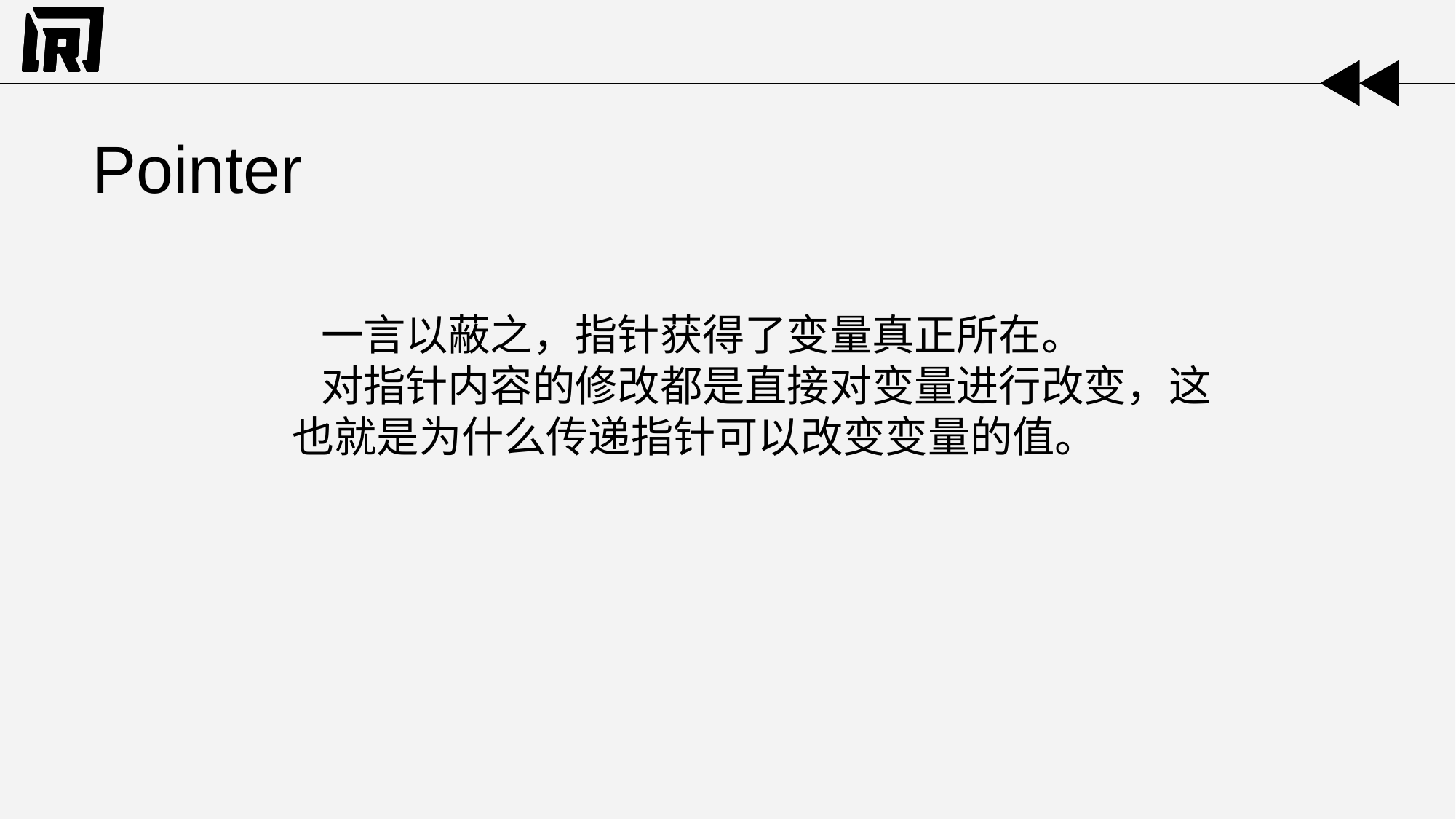

# Pointer
  一言以蔽之，指针获得了变量真正所在。
  对指针内容的修改都是直接对变量进行改变，这也就是为什么传递指针可以改变变量的值。